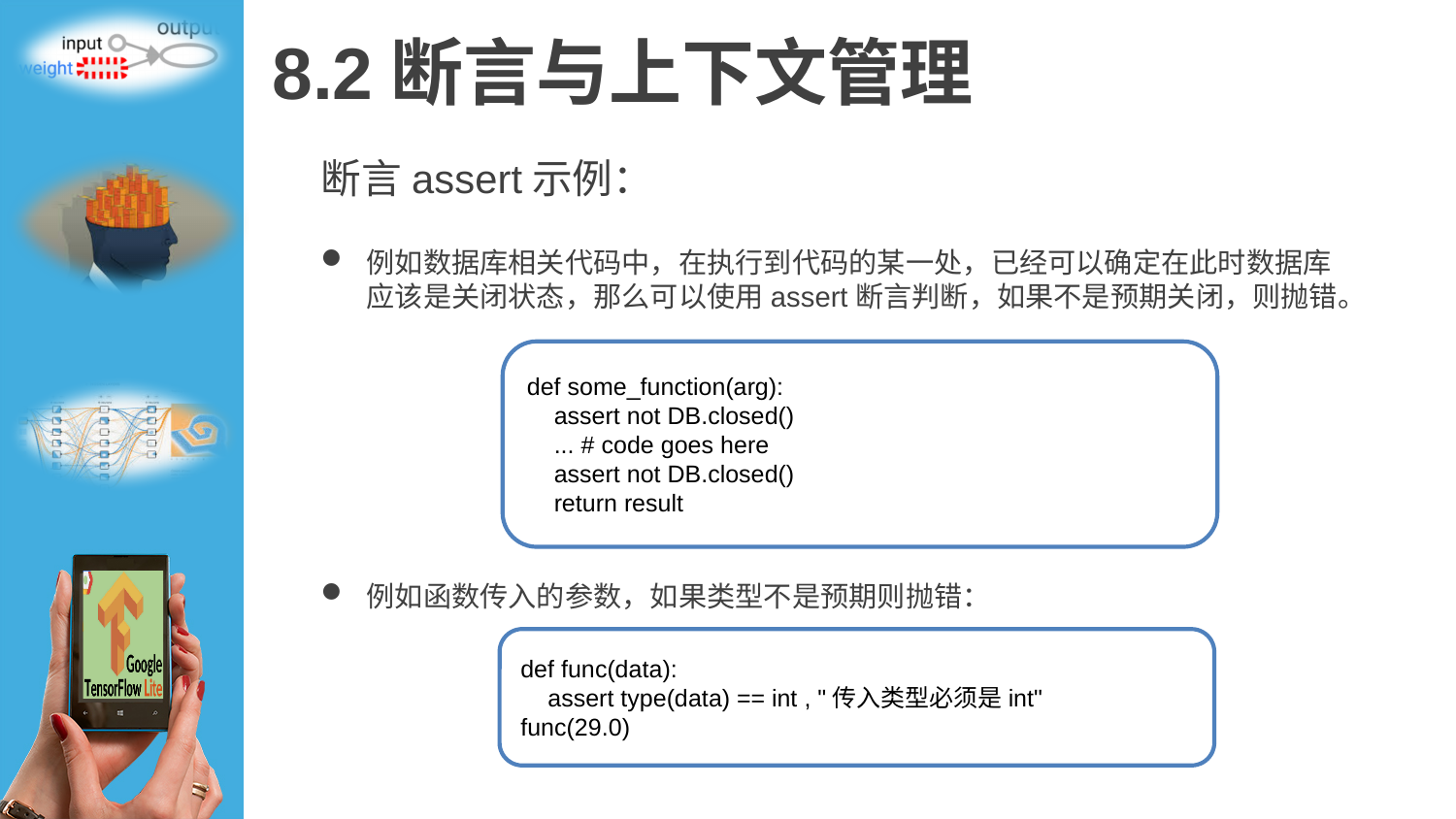

# 8.2断言与上下文管理
断言assert示例：
例如数据库相关代码中，在执行到代码的某一处，已经可以确定在此时数据库应该是关闭状态，那么可以使用assert断言判断，如果不是预期关闭，则抛错。

例如函数传入的参数，如果类型不是预期则抛错：

def some_function(arg):
    assert not DB.closed()
    ... # code goes here
    assert not DB.closed()
    return result
def func(data):
    assert type(data) == int , "传入类型必须是int"
func(29.0)